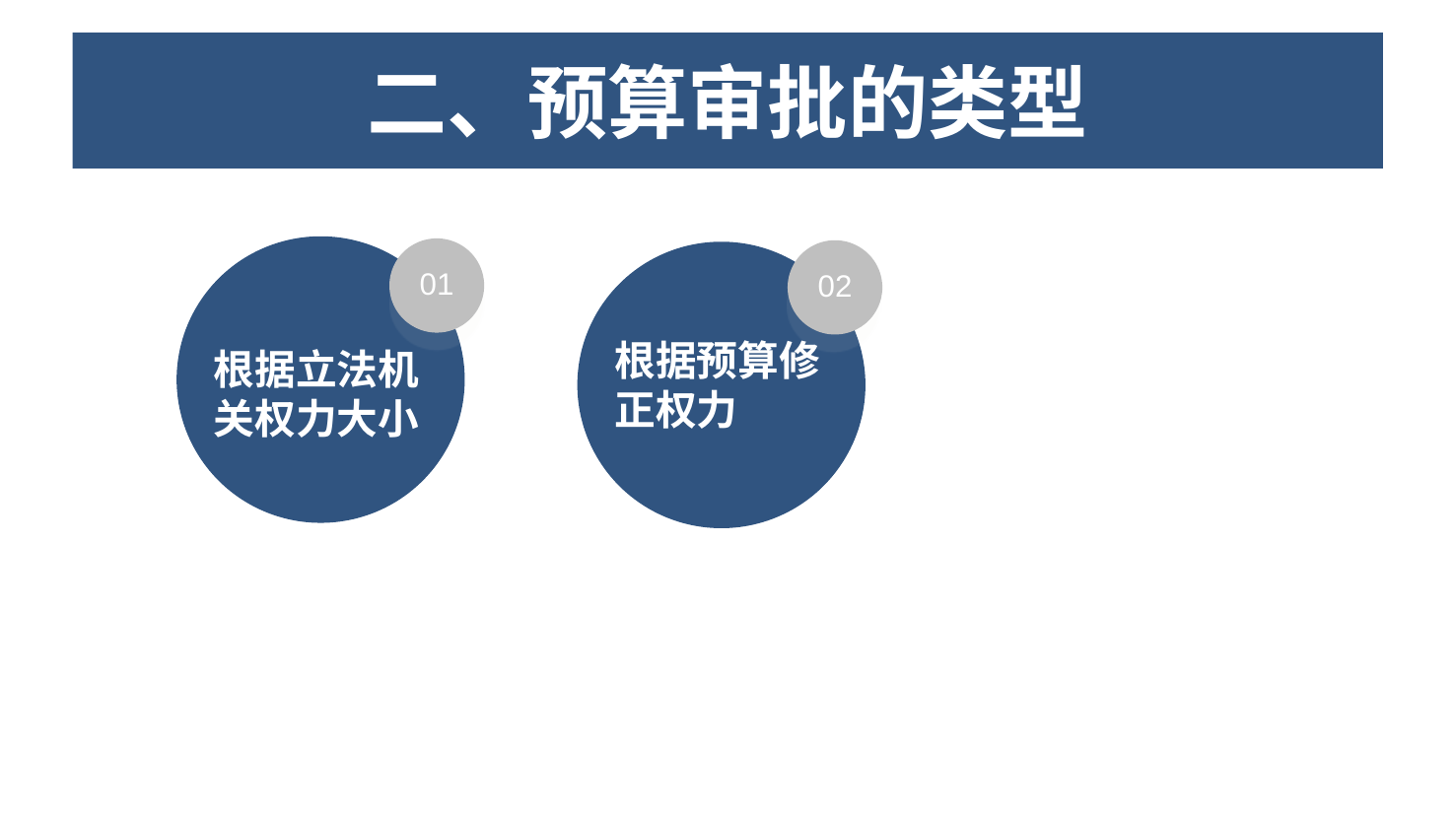

单击添加标题
二、预算审批的类型

01
02

根据预算修正权力
我国和他国比较
根据立法机关权力大小
关键词2
关键词3